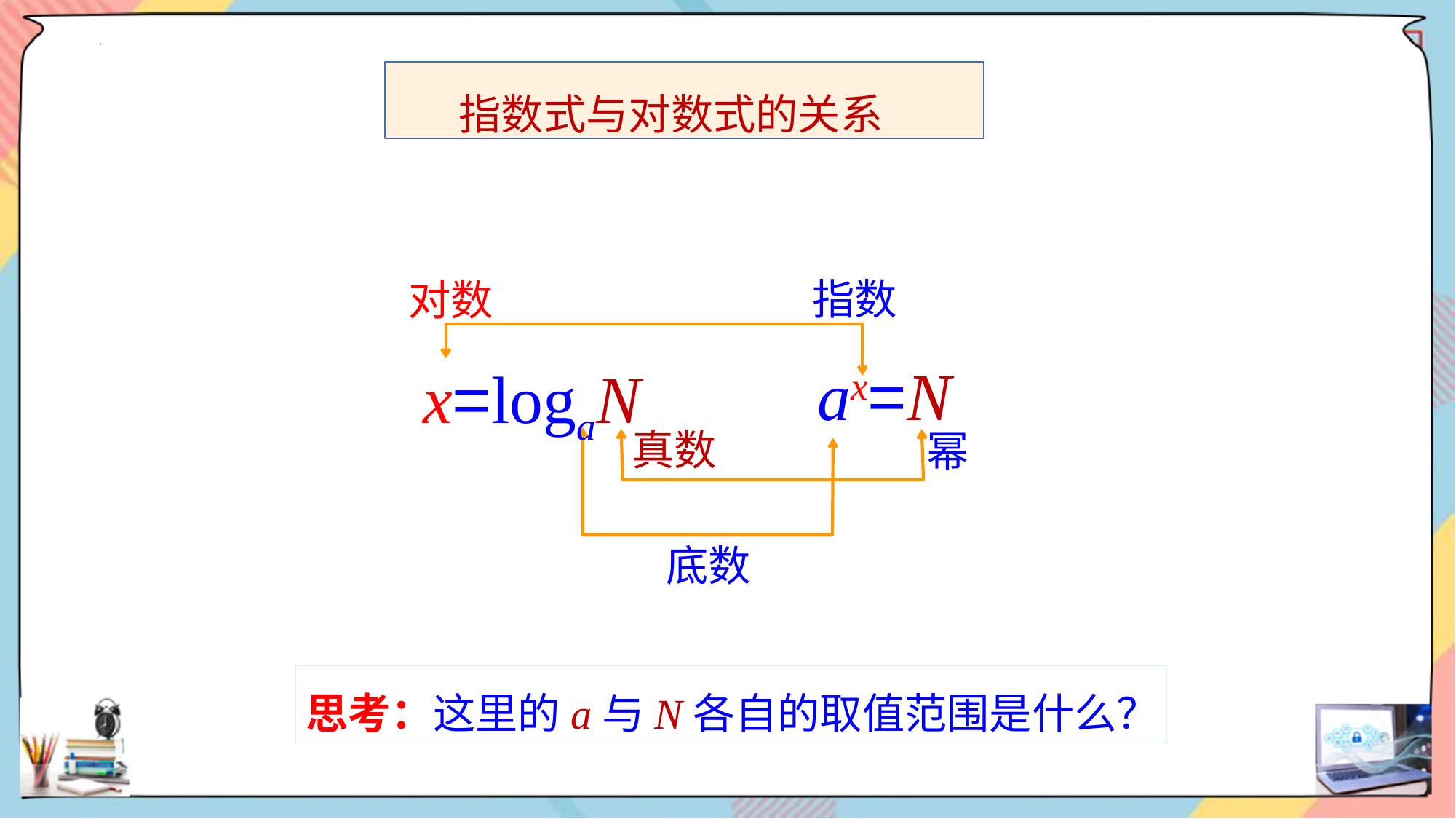

指数式与对数式的关系
指数
对数
x=logaN

ax=N
真数
幂

底数
思考：这里的a与N各自的取值范围是什么？